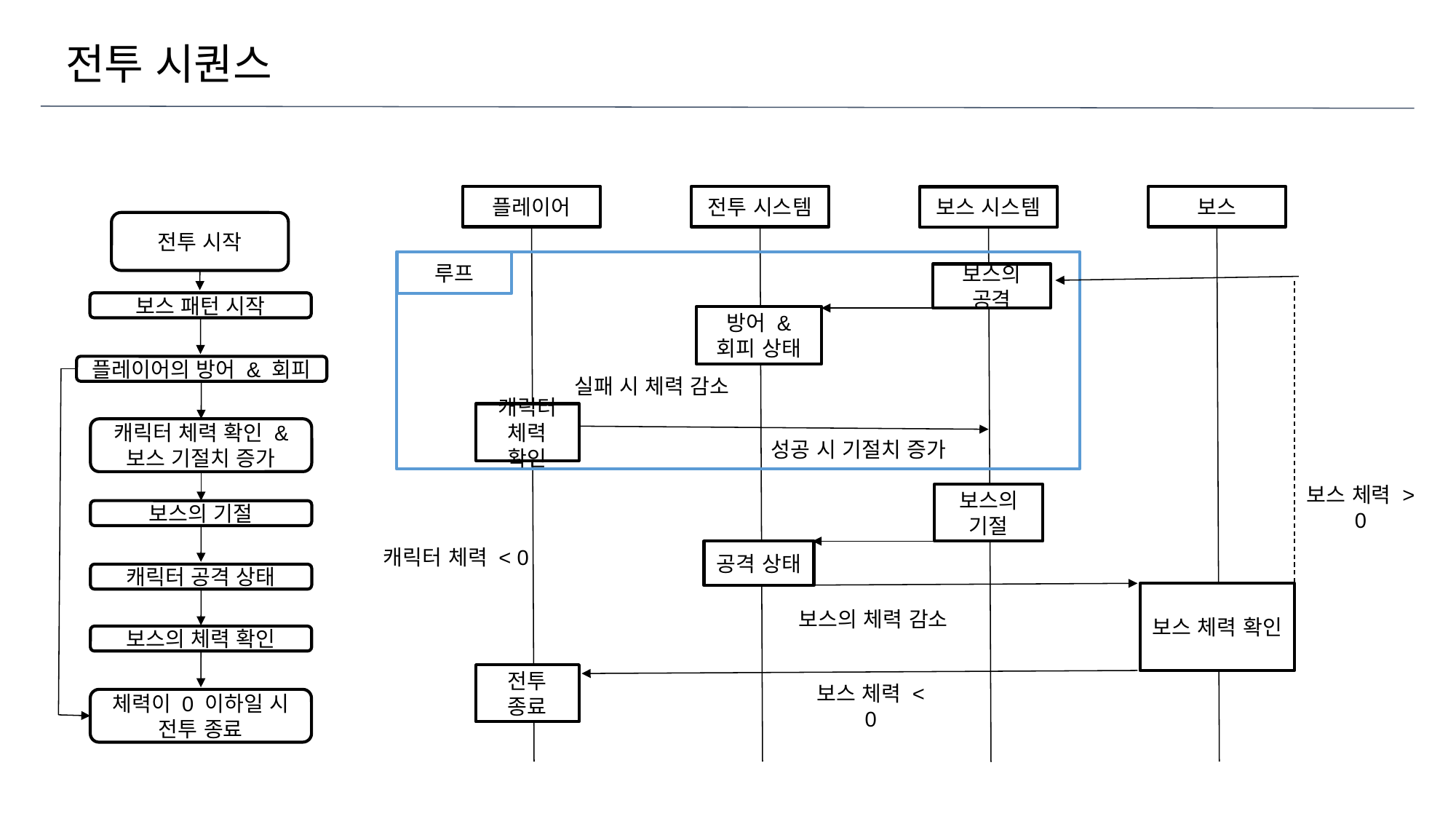

# 전투 시퀀스
플레이어
전투 시스템
보스
보스 시스템
전투 시작
루프

보스의 공격
보스 패턴 시작
방어 & 회피 상태
플레이어의 방어 & 회피
실패 시 체력 감소
캐릭터 체력 확인
캐릭터 체력 확인 &
보스 기절치 증가
성공 시 기절치 증가
보스 체력 > 0
보스의 기절
보스의 기절
캐릭터 체력 < 0
공격 상태
캐릭터 공격 상태
보스 체력 확인
보스의 체력 감소
보스의 체력 확인
전투 종료
보스 체력 < 0
체력이 0 이하일 시 전투 종료